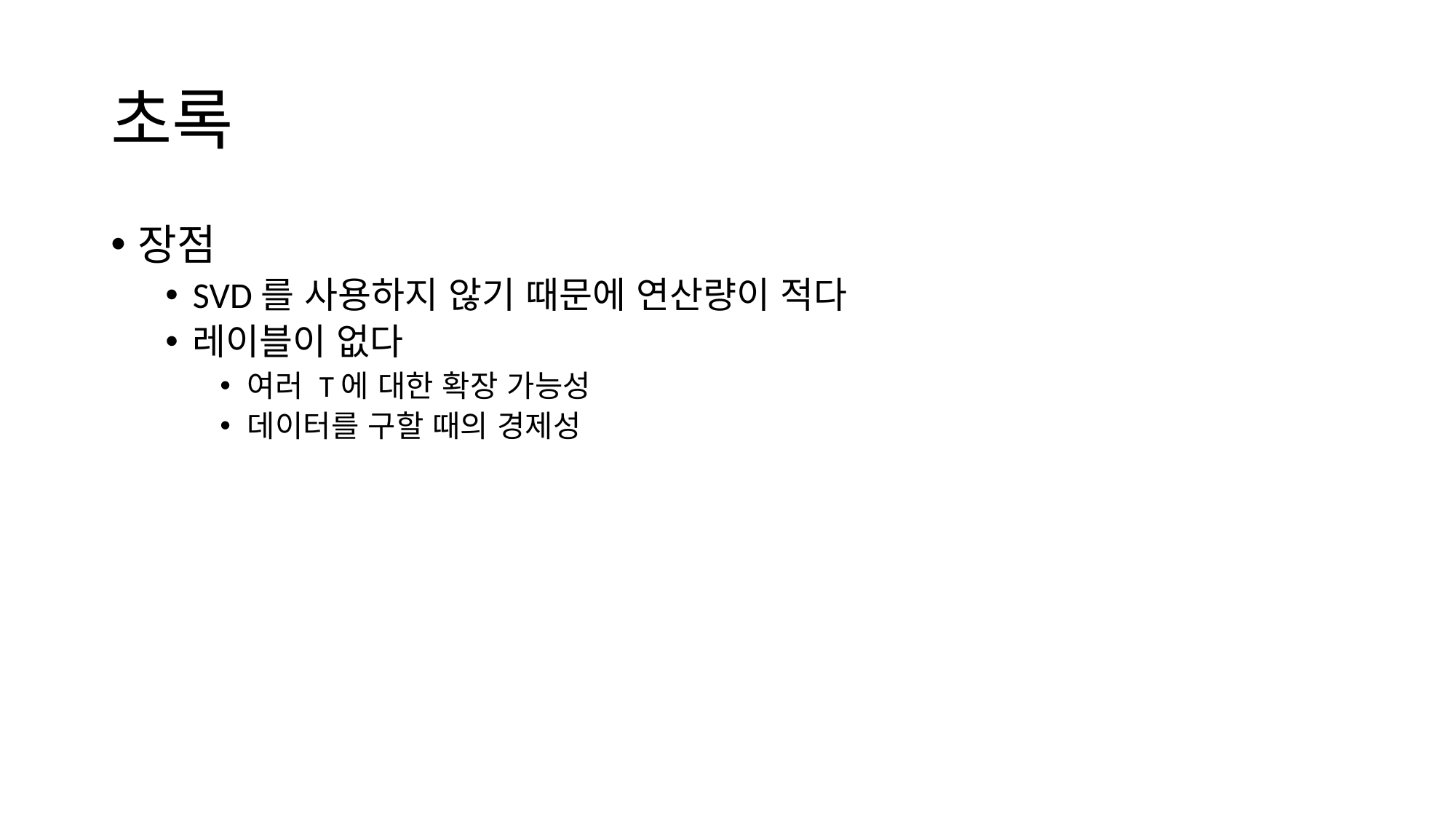

# 초록
장점
SVD를 사용하지 않기 때문에 연산량이 적다
레이블이 없다
여러 T에 대한 확장 가능성
데이터를 구할 때의 경제성